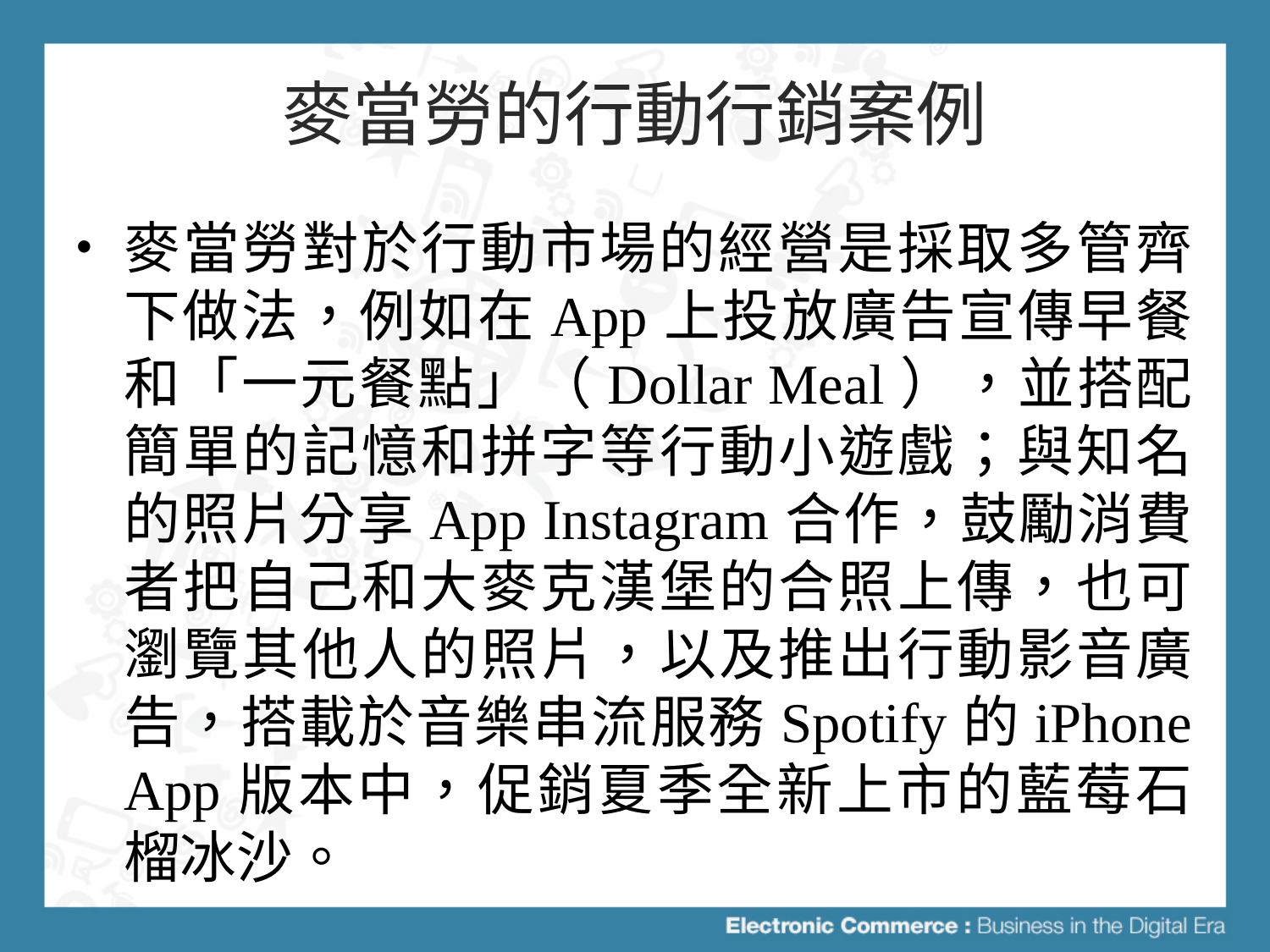

# 麥當勞的行動行銷案例
麥當勞對於行動市場的經營是採取多管齊下做法，例如在App上投放廣告宣傳早餐和「一元餐點」（Dollar Meal），並搭配簡單的記憶和拼字等行動小遊戲；與知名的照片分享App Instagram合作，鼓勵消費者把自己和大麥克漢堡的合照上傳，也可瀏覽其他人的照片，以及推出行動影音廣告，搭載於音樂串流服務Spotify的iPhone App版本中，促銷夏季全新上市的藍莓石榴冰沙。